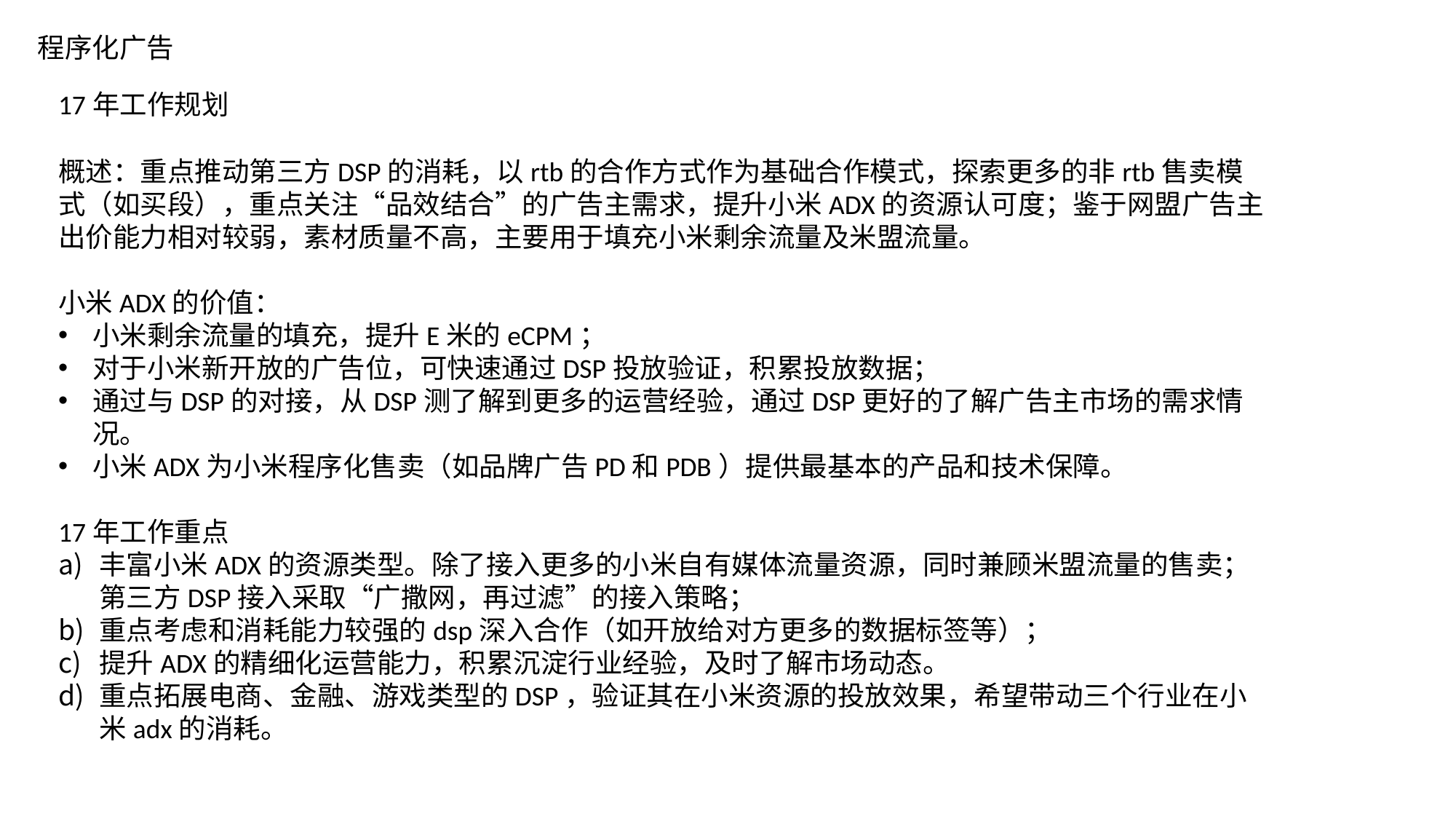

程序化广告
17年工作规划

概述：重点推动第三方DSP的消耗，以rtb的合作方式作为基础合作模式，探索更多的非rtb售卖模式（如买段），重点关注“品效结合”的广告主需求，提升小米ADX的资源认可度；鉴于网盟广告主出价能力相对较弱，素材质量不高，主要用于填充小米剩余流量及米盟流量。

小米ADX的价值：
小米剩余流量的填充，提升E米的eCPM；
对于小米新开放的广告位，可快速通过DSP投放验证，积累投放数据；
通过与DSP的对接，从DSP测了解到更多的运营经验，通过DSP更好的了解广告主市场的需求情况。
小米ADX为小米程序化售卖（如品牌广告PD和PDB）提供最基本的产品和技术保障。

17年工作重点
丰富小米ADX的资源类型。除了接入更多的小米自有媒体流量资源，同时兼顾米盟流量的售卖；第三方DSP接入采取“广撒网，再过滤”的接入策略；
重点考虑和消耗能力较强的dsp深入合作（如开放给对方更多的数据标签等）；
提升ADX的精细化运营能力，积累沉淀行业经验，及时了解市场动态。
重点拓展电商、金融、游戏类型的DSP，验证其在小米资源的投放效果，希望带动三个行业在小米adx的消耗。